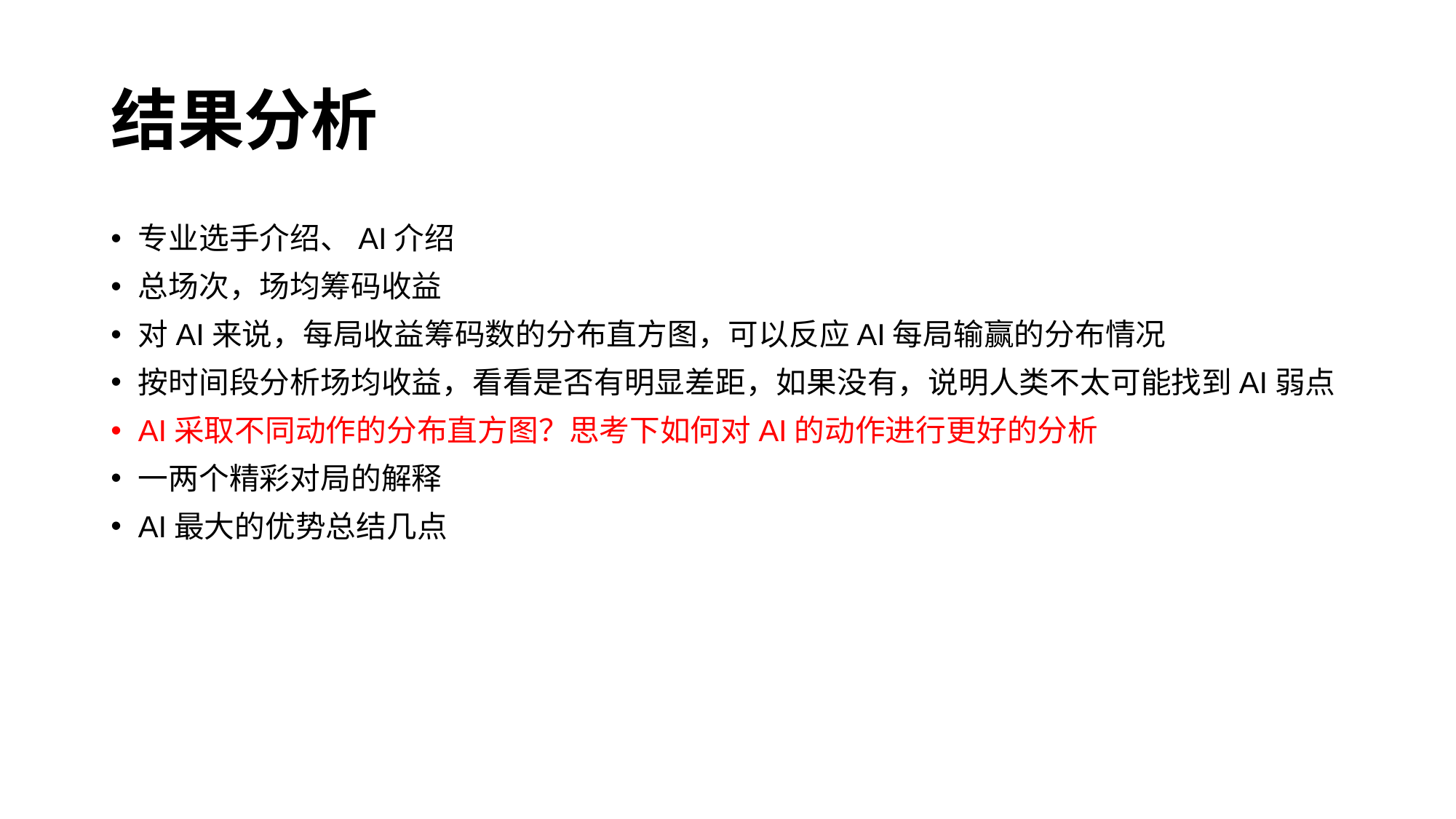

# 结果分析
专业选手介绍、AI介绍
总场次，场均筹码收益
对AI来说，每局收益筹码数的分布直方图，可以反应AI每局输赢的分布情况
按时间段分析场均收益，看看是否有明显差距，如果没有，说明人类不太可能找到AI弱点
AI采取不同动作的分布直方图？思考下如何对AI的动作进行更好的分析
一两个精彩对局的解释
AI最大的优势总结几点